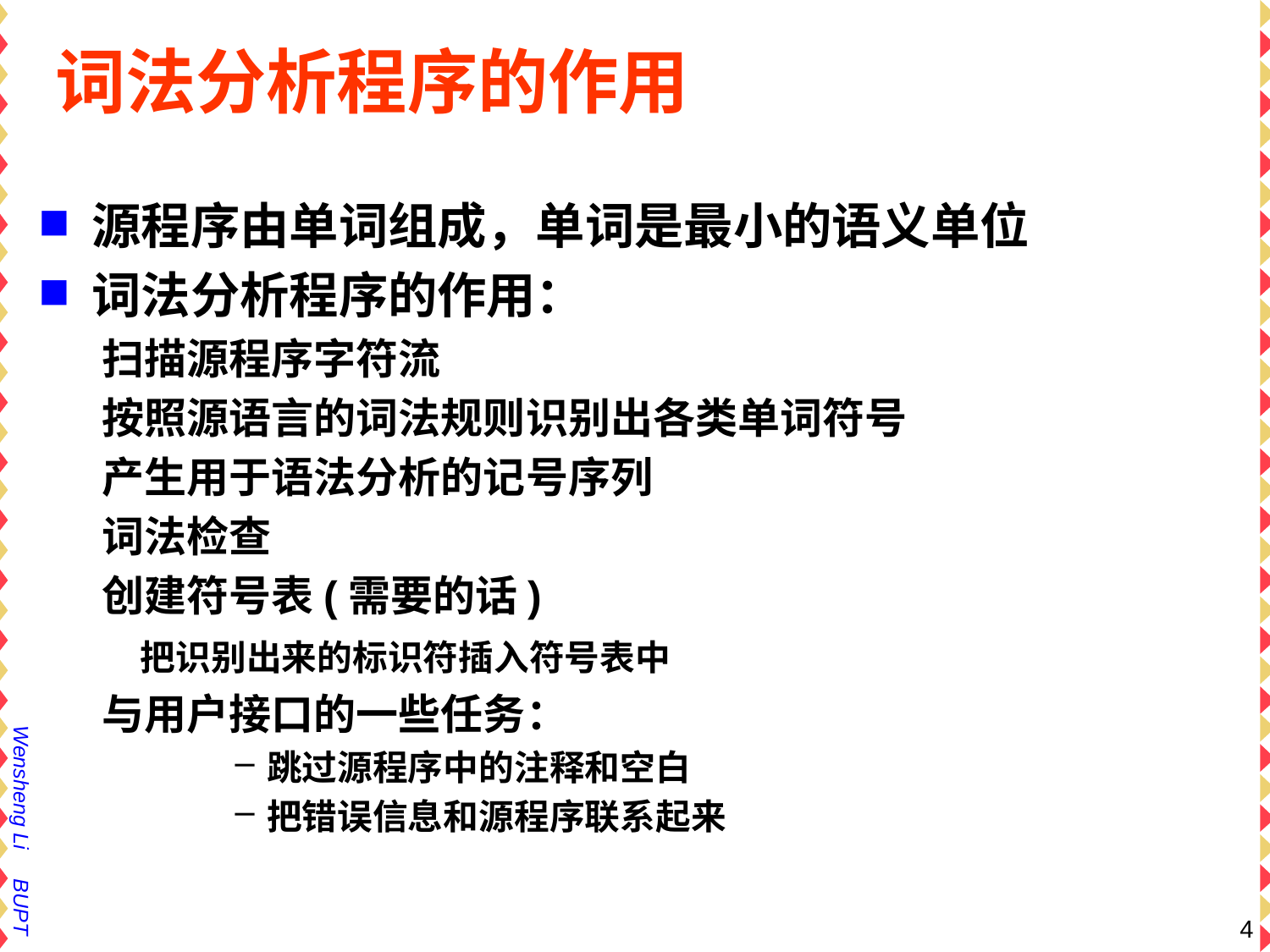

# 词法分析程序的作用
源程序由单词组成，单词是最小的语义单位
词法分析程序的作用：
     扫描源程序字符流
     按照源语言的词法规则识别出各类单词符号
     产生用于语法分析的记号序列
     词法检查
     创建符号表(需要的话)
         把识别出来的标识符插入符号表中
     与用户接口的一些任务：
跳过源程序中的注释和空白
把错误信息和源程序联系起来
4